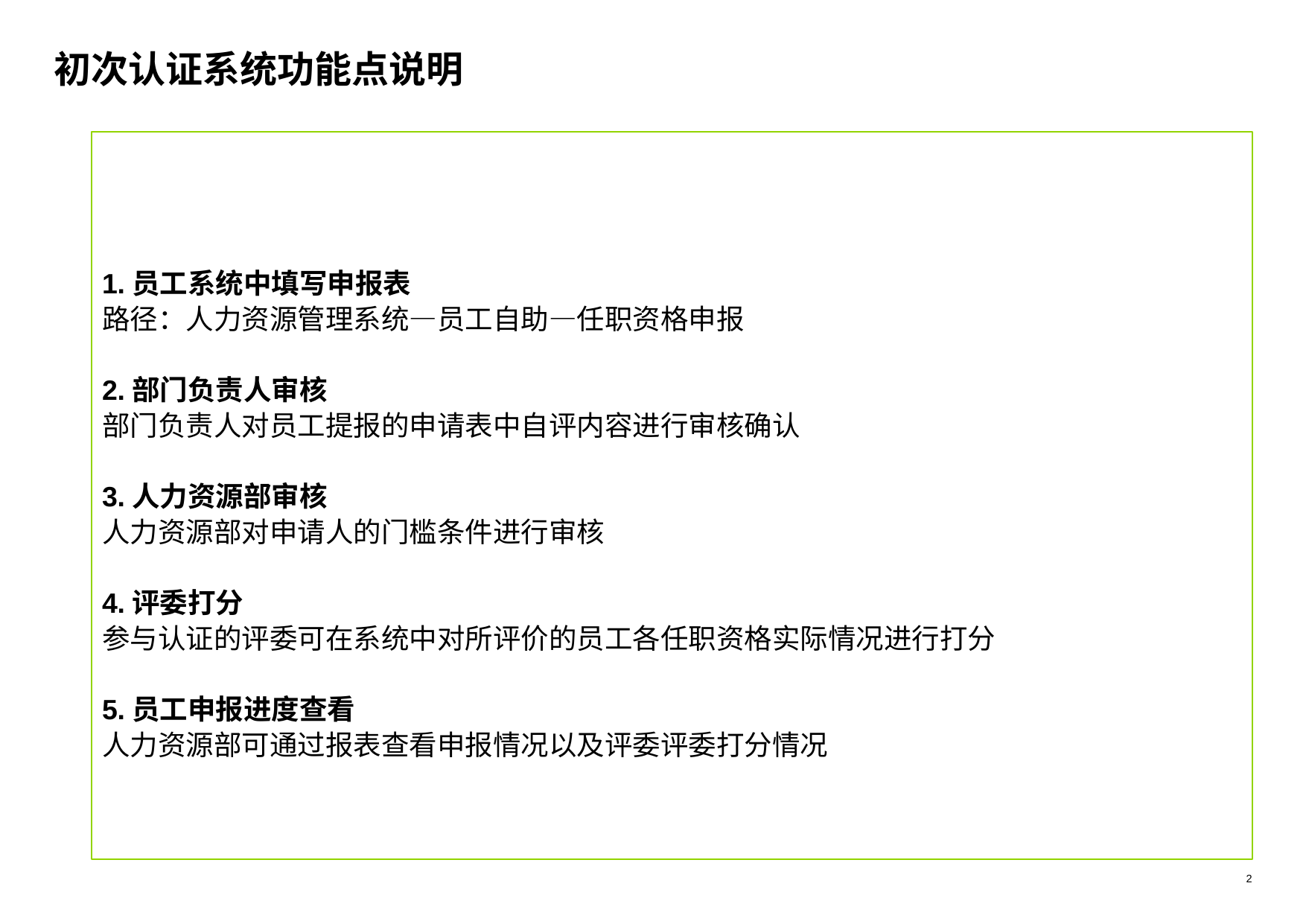

# 初次认证系统功能点说明

1.员工系统中填写申报表
路径：人力资源管理系统—员工自助—任职资格申报

2.部门负责人审核
部门负责人对员工提报的申请表中自评内容进行审核确认

3.人力资源部审核
人力资源部对申请人的门槛条件进行审核

4.评委打分
参与认证的评委可在系统中对所评价的员工各任职资格实际情况进行打分

5.员工申报进度查看
人力资源部可通过报表查看申报情况以及评委评委打分情况